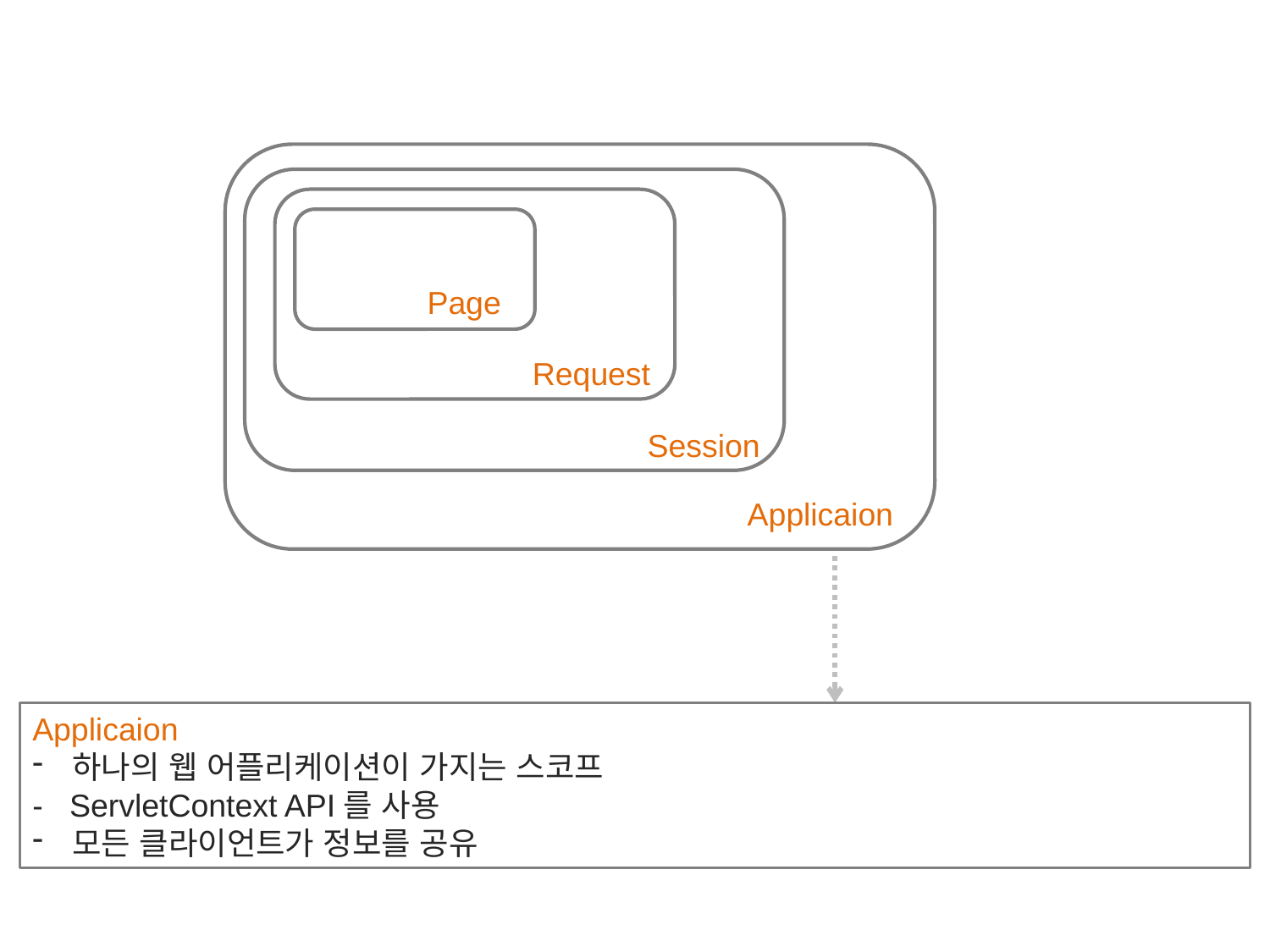

Page
Request
Session
Applicaion
Applicaion
하나의 웹 어플리케이션이 가지는 스코프
-   ServletContext API를 사용
모든 클라이언트가 정보를 공유